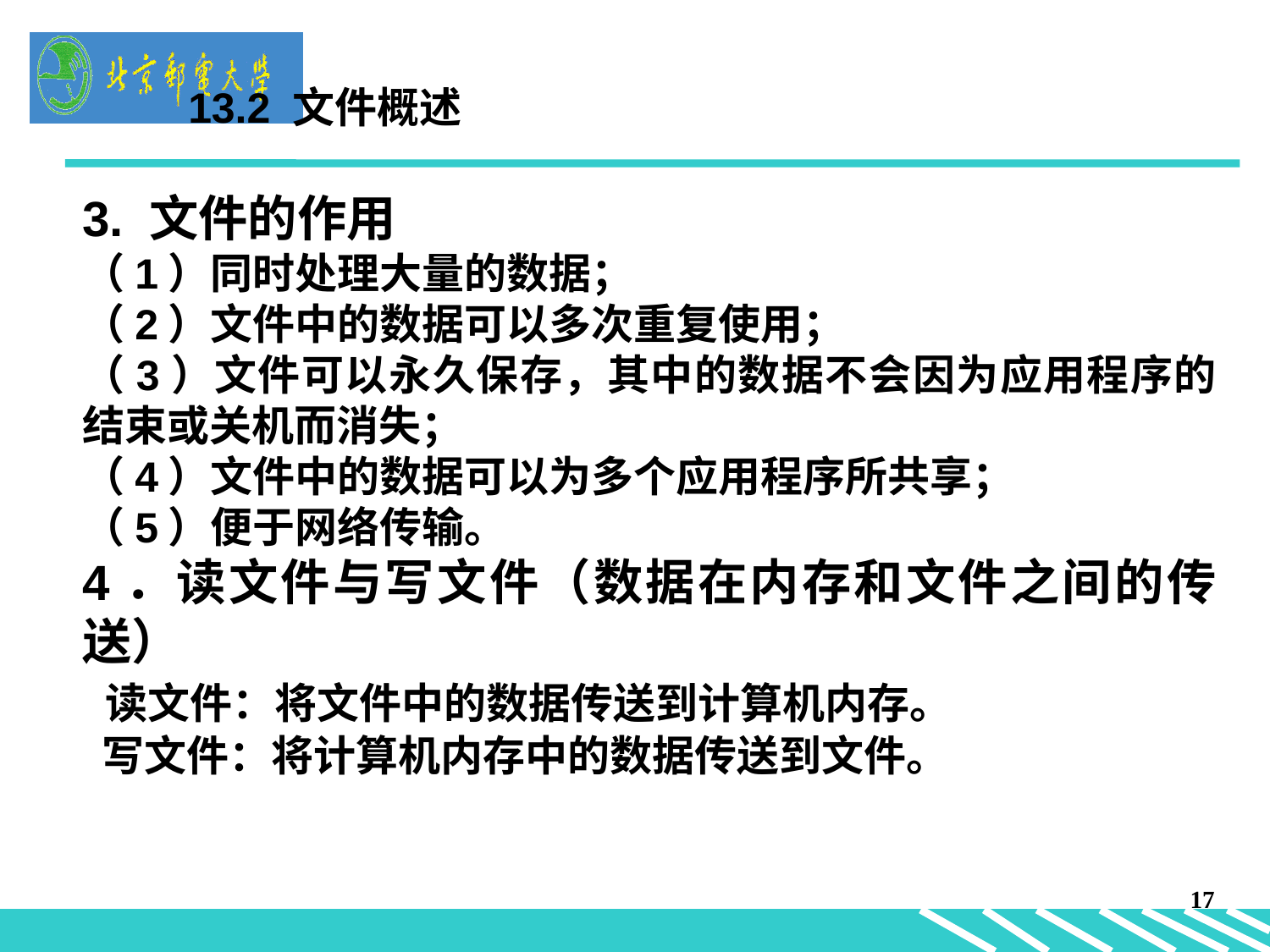

13.2 文件概述
3. 文件的作用
（1）同时处理大量的数据；
（2）文件中的数据可以多次重复使用；
（3）文件可以永久保存，其中的数据不会因为应用程序的结束或关机而消失；
（4）文件中的数据可以为多个应用程序所共享；
（5）便于网络传输。
4．读文件与写文件（数据在内存和文件之间的传送）
 读文件：将文件中的数据传送到计算机内存。
 写文件：将计算机内存中的数据传送到文件。

17